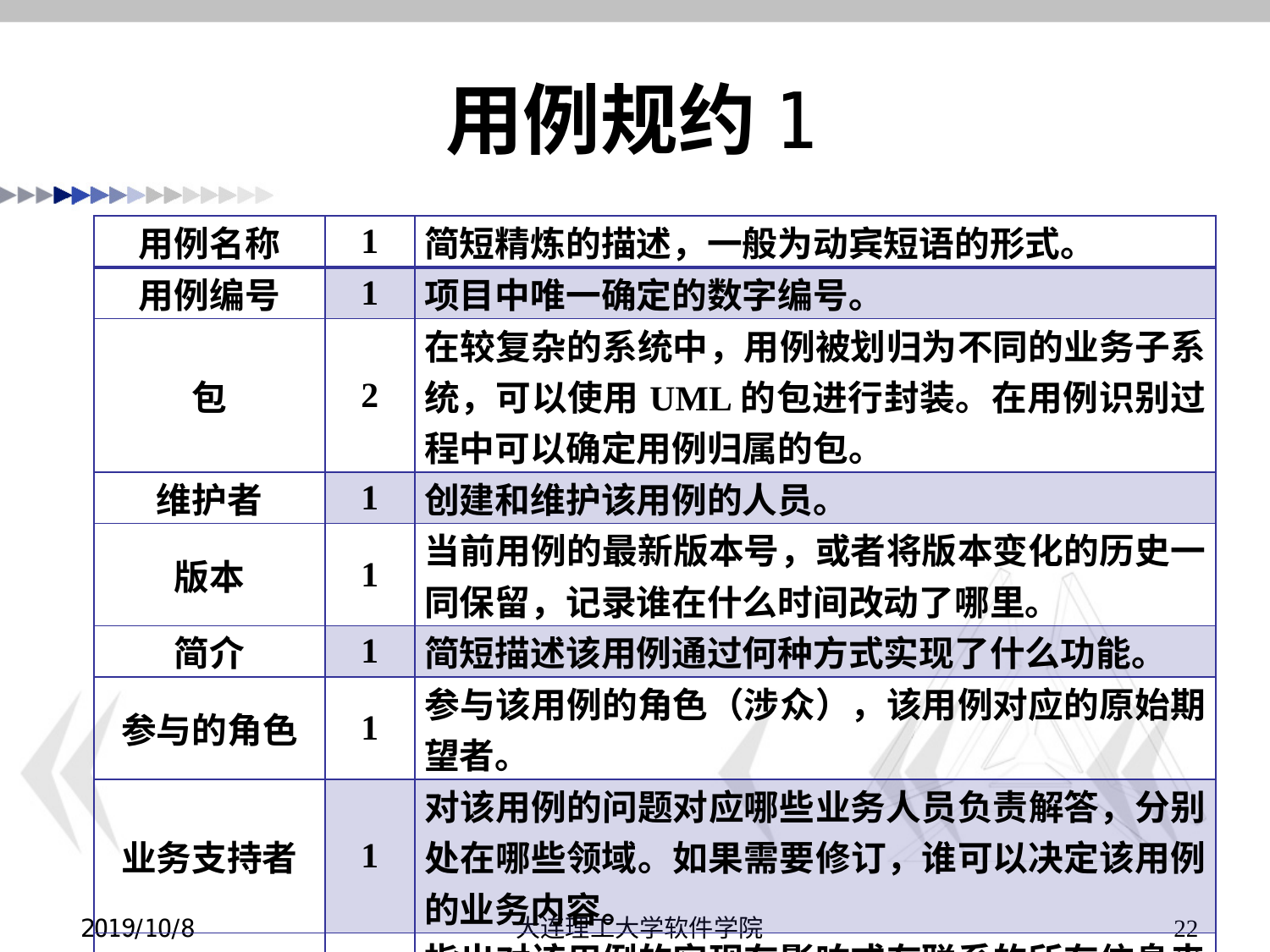

# 用例规约1
| 用例名称 | 1 | 简短精炼的描述，一般为动宾短语的形式。 |
| --- | --- | --- |
| 用例编号 | 1 | 项目中唯一确定的数字编号。 |
| 包 | 2 | 在较复杂的系统中，用例被划归为不同的业务子系统，可以使用UML的包进行封装。在用例识别过程中可以确定用例归属的包。 |
| 维护者 | 1 | 创建和维护该用例的人员。 |
| 版本 | 1 | 当前用例的最新版本号，或者将版本变化的历史一同保留，记录谁在什么时间改动了哪里。 |
| 简介 | 1 | 简短描述该用例通过何种方式实现了什么功能。 |
| 参与的角色 | 1 | 参与该用例的角色（涉众），该用例对应的原始期望者。 |
| 业务支持者 | 1 | 对该用例的问题对应哪些业务人员负责解答，分别处在哪些领域。如果需要修订，谁可以决定该用例的业务内容。 |
| 引用 | 2 | 指出对该用例的实现有影响或有联系的所有信息来源，可能是某些规则、标准或现有的文档。 |
2019/10/8
大连理工大学软件学院
22